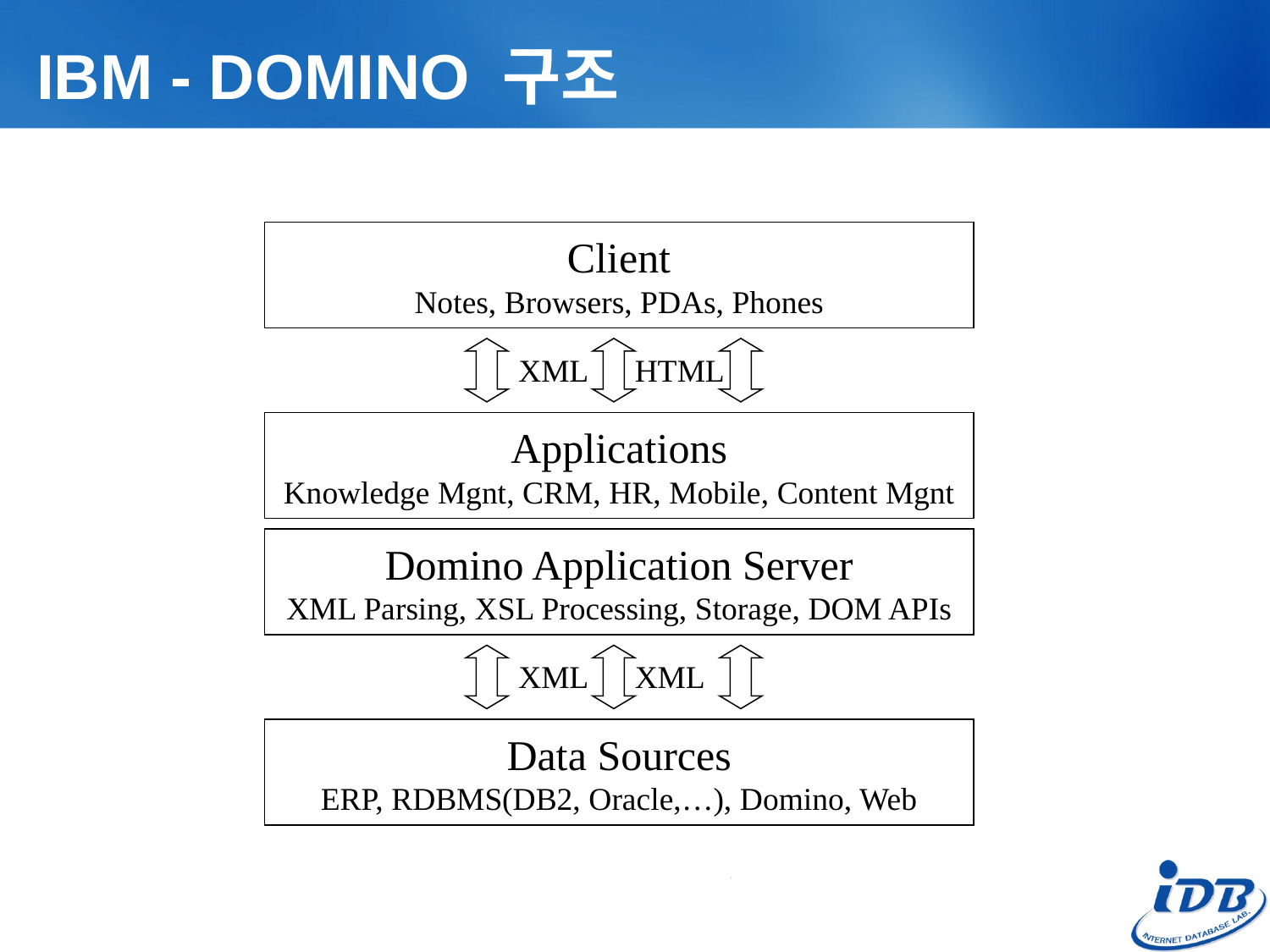

# IBM - DOMINO 구조
Client
Notes, Browsers, PDAs, Phones

XML
HTML
Applications
Knowledge Mgnt, CRM, HR, Mobile, Content Mgnt
Domino Application Server
XML Parsing, XSL Processing, Storage, DOM APIs

XML
XML
Data Sources
ERP, RDBMS(DB2, Oracle,…), Domino, Web